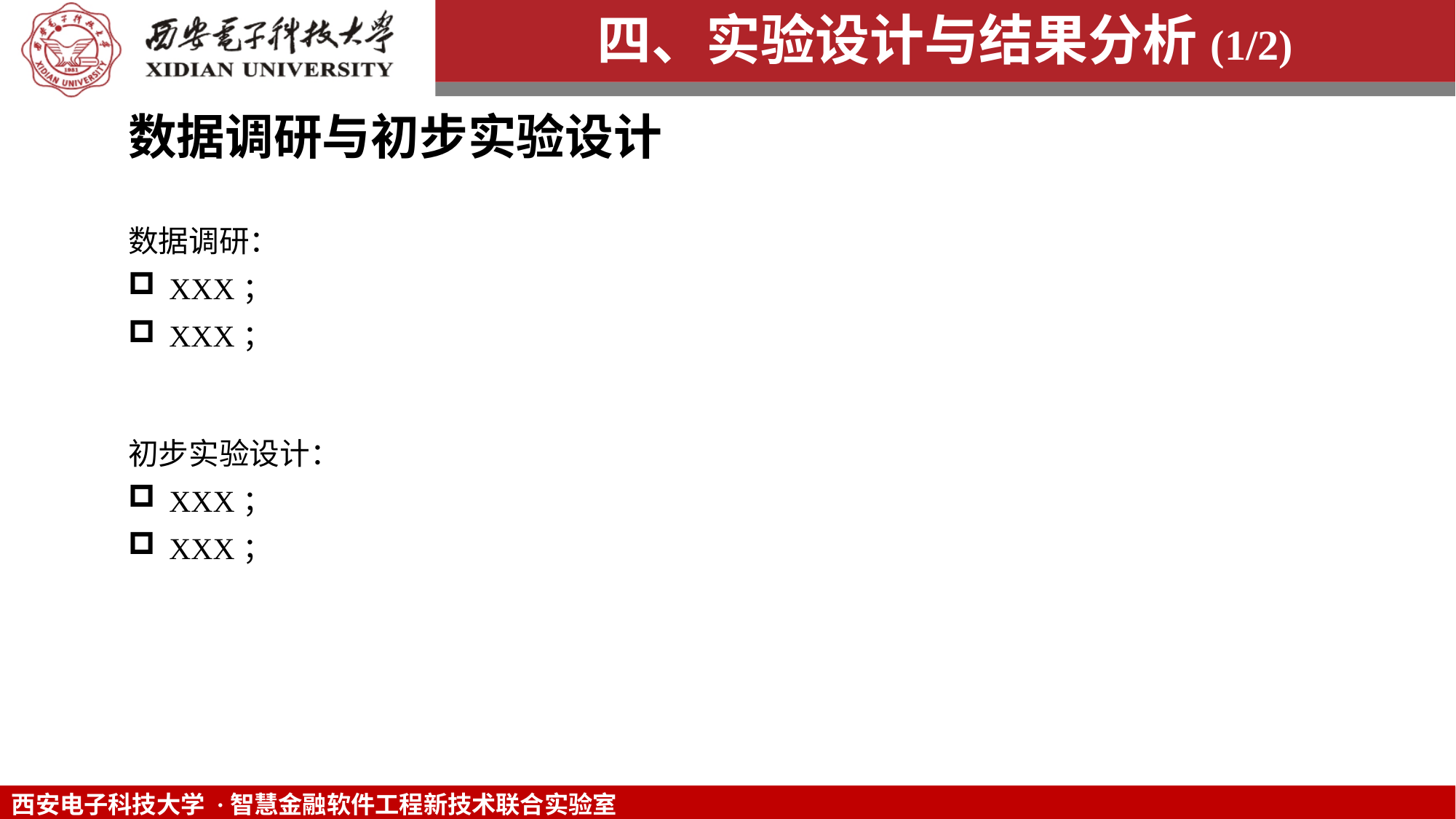

四、实验设计与结果分析(1/2)
数据调研与初步实验设计
数据调研：
XXX；
XXX；
初步实验设计：
XXX；
XXX；